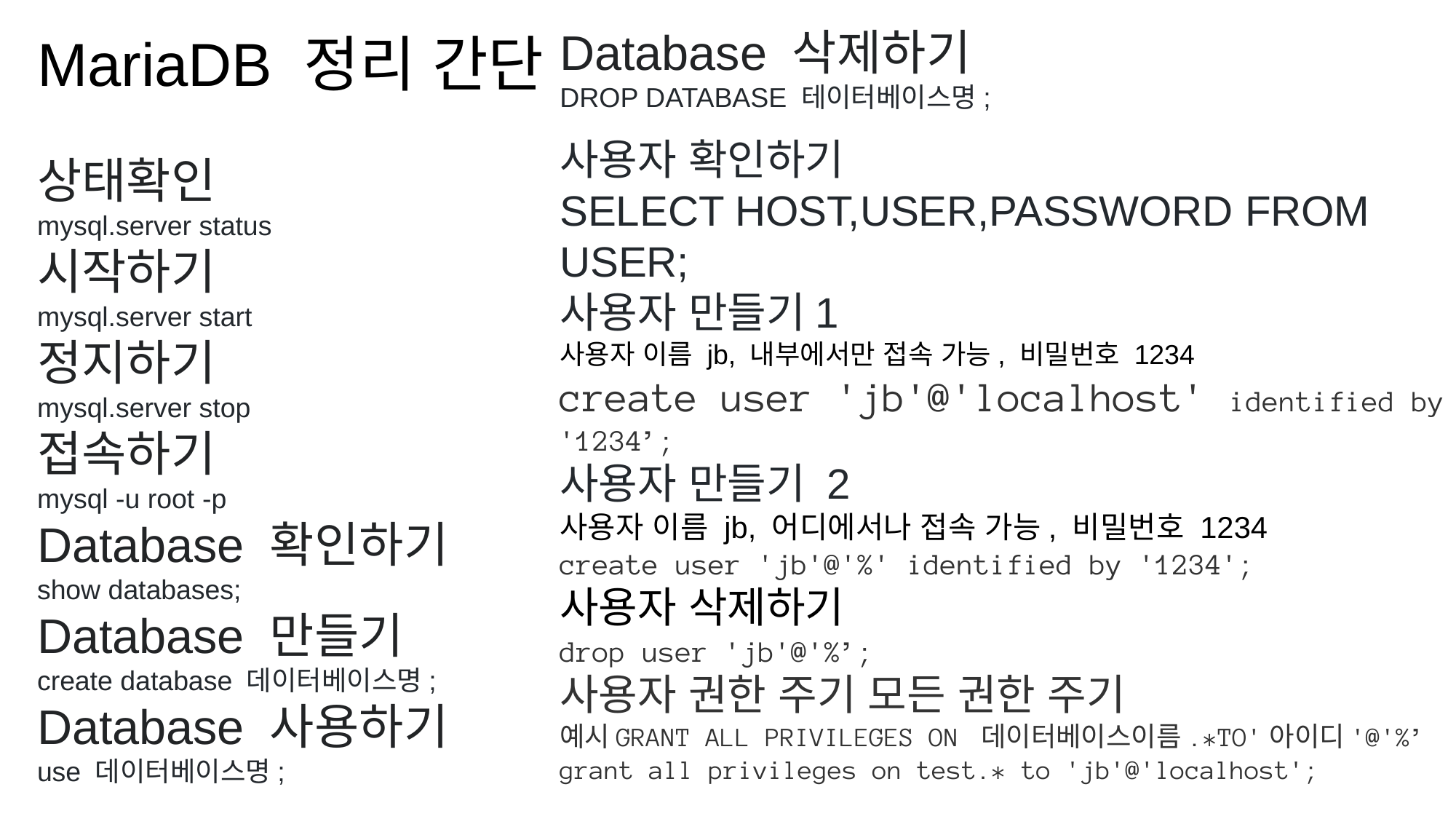

Database 삭제하기
DROP DATABASE 테이터베이스명;

사용자 확인하기
SELECT HOST,USER,PASSWORD FROM USER;
사용자 만들기1
사용자 이름 jb, 내부에서만 접속 가능, 비밀번호 1234
create user 'jb'@'localhost' identified by '1234’;
사용자 만들기 2
사용자 이름 jb, 어디에서나 접속 가능, 비밀번호 1234
create user 'jb'@'%' identified by '1234';
사용자 삭제하기
drop user 'jb'@'%’;
사용자 권한 주기 모든 권한 주기
예시GRANT ALL PRIVILEGES ON 데이터베이스이름.*TO'아이디'@'%’
grant all privileges on test.* to 'jb'@'localhost';

MariaDB 정리 간단
상태확인
mysql.server status
시작하기
mysql.server start
정지하기
mysql.server stop
접속하기
mysql -u root -p
Database 확인하기
show databases;
Database 만들기
create database 데이터베이스명;
Database 사용하기
use 데이터베이스명;